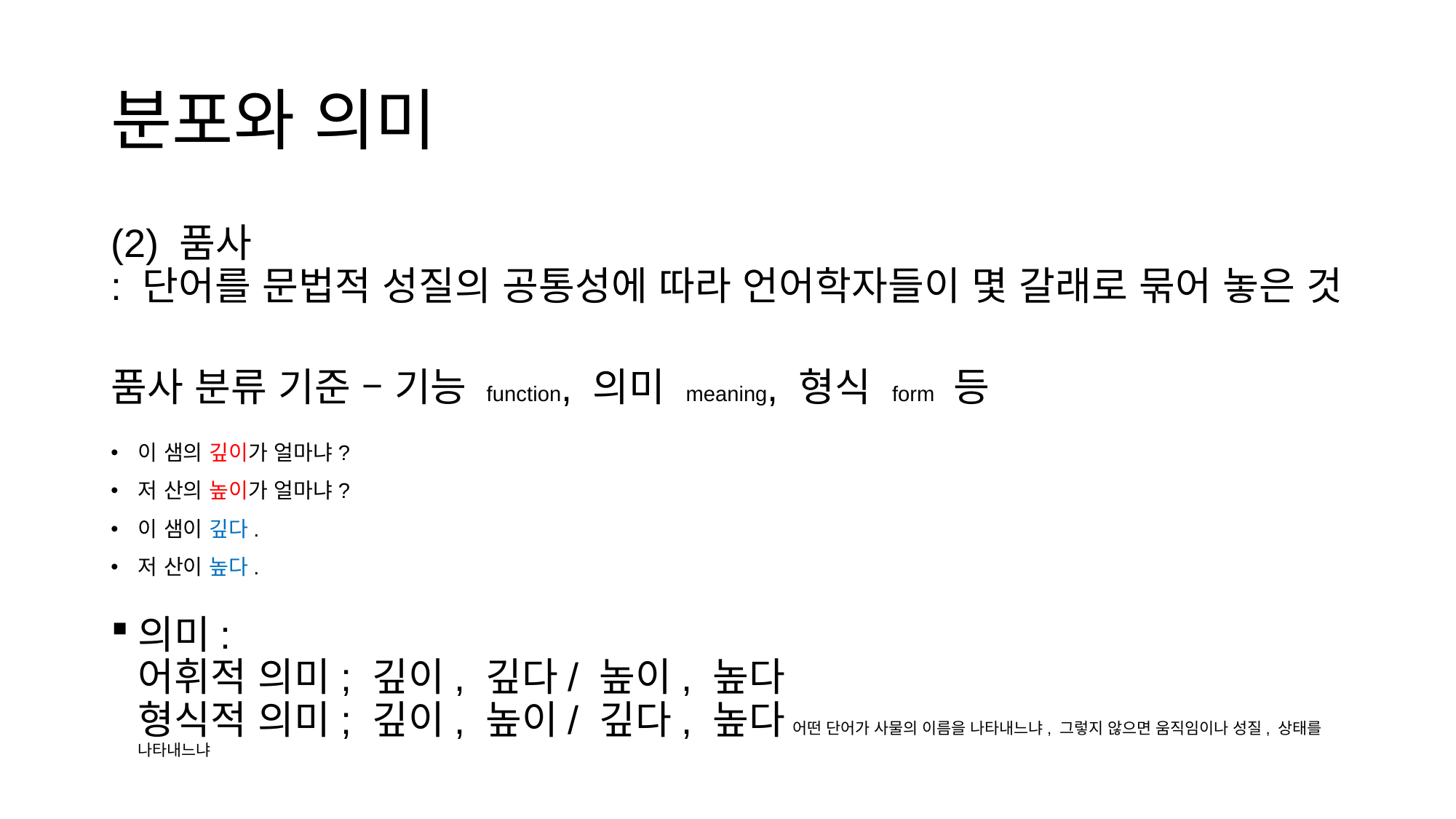

# 분포와 의미
(2) 품사
: 단어를 문법적 성질의 공통성에 따라 언어학자들이 몇 갈래로 묶어 놓은 것
품사 분류 기준 – 기능 function, 의미 meaning, 형식 form 등

이 샘의 깊이가 얼마냐?
저 산의 높이가 얼마냐?
이 샘이 깊다.
저 산이 높다.

의미:
어휘적 의미; 깊이, 깊다/ 높이, 높다
형식적 의미; 깊이, 높이/ 깊다, 높다	어떤 단어가 사물의 이름을 나타내느냐, 그렇지 않으면 움직임이나 성질, 상태를 나타내느냐